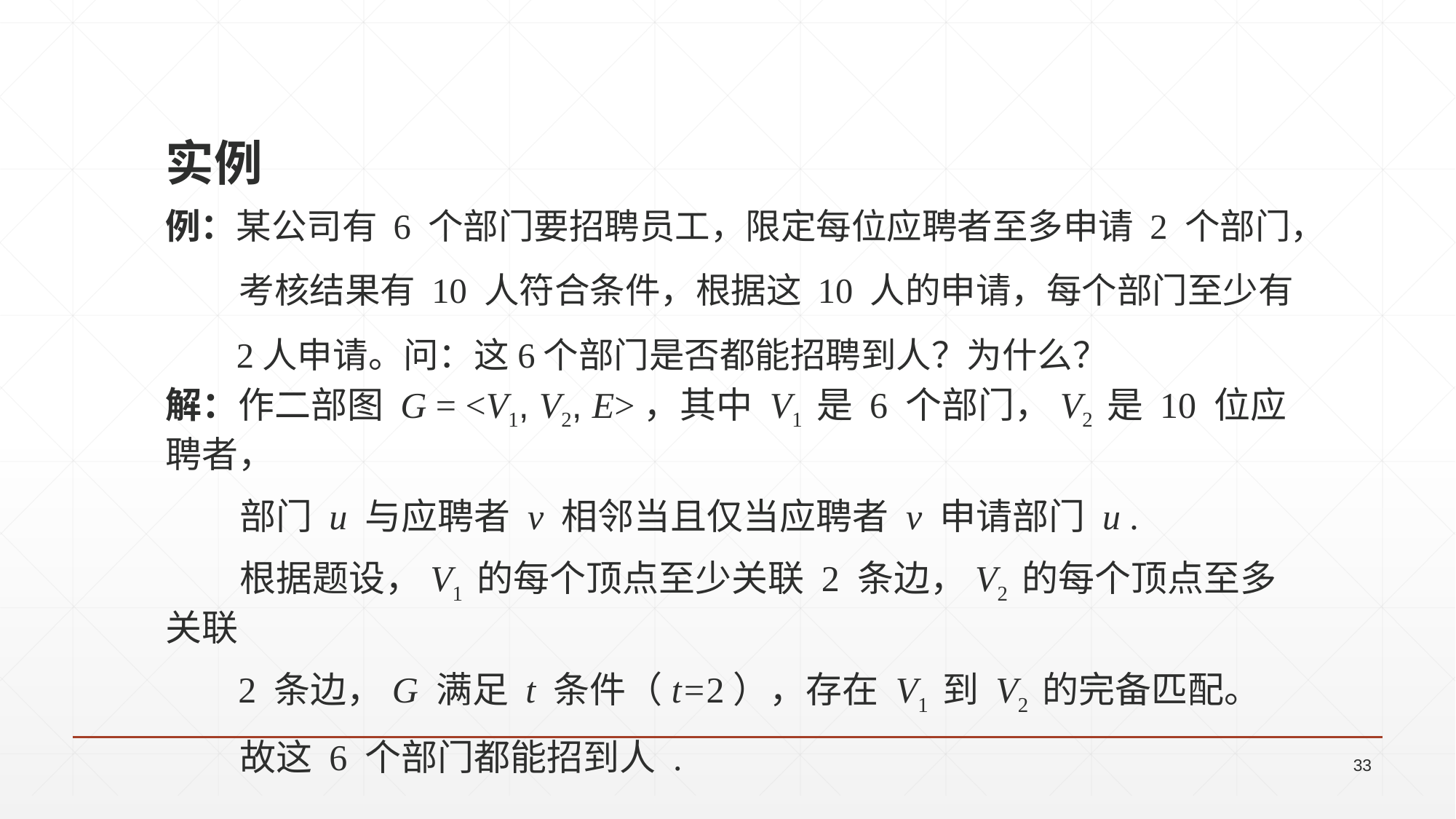

实例
例：某公司有 6 个部门要招聘员工，限定每位应聘者至多申请 2 个部门，
	     考核结果有 10 人符合条件，根据这 10 人的申请，每个部门至少有
	     2人申请。问：这6个部门是否都能招聘到人？为什么？
解：作二部图 G = <V1, V2, E>，其中 V1 是 6 个部门，V2 是 10 位应聘者，
        部门 u 与应聘者 v 相邻当且仅当应聘者 v 申请部门 u .
        根据题设，V1 的每个顶点至少关联 2 条边，V2 的每个顶点至多关联
        2 条边，G 满足 t 条件（t=2），存在 V1 到 V2 的完备匹配。
        故这 6 个部门都能招到人 .
33